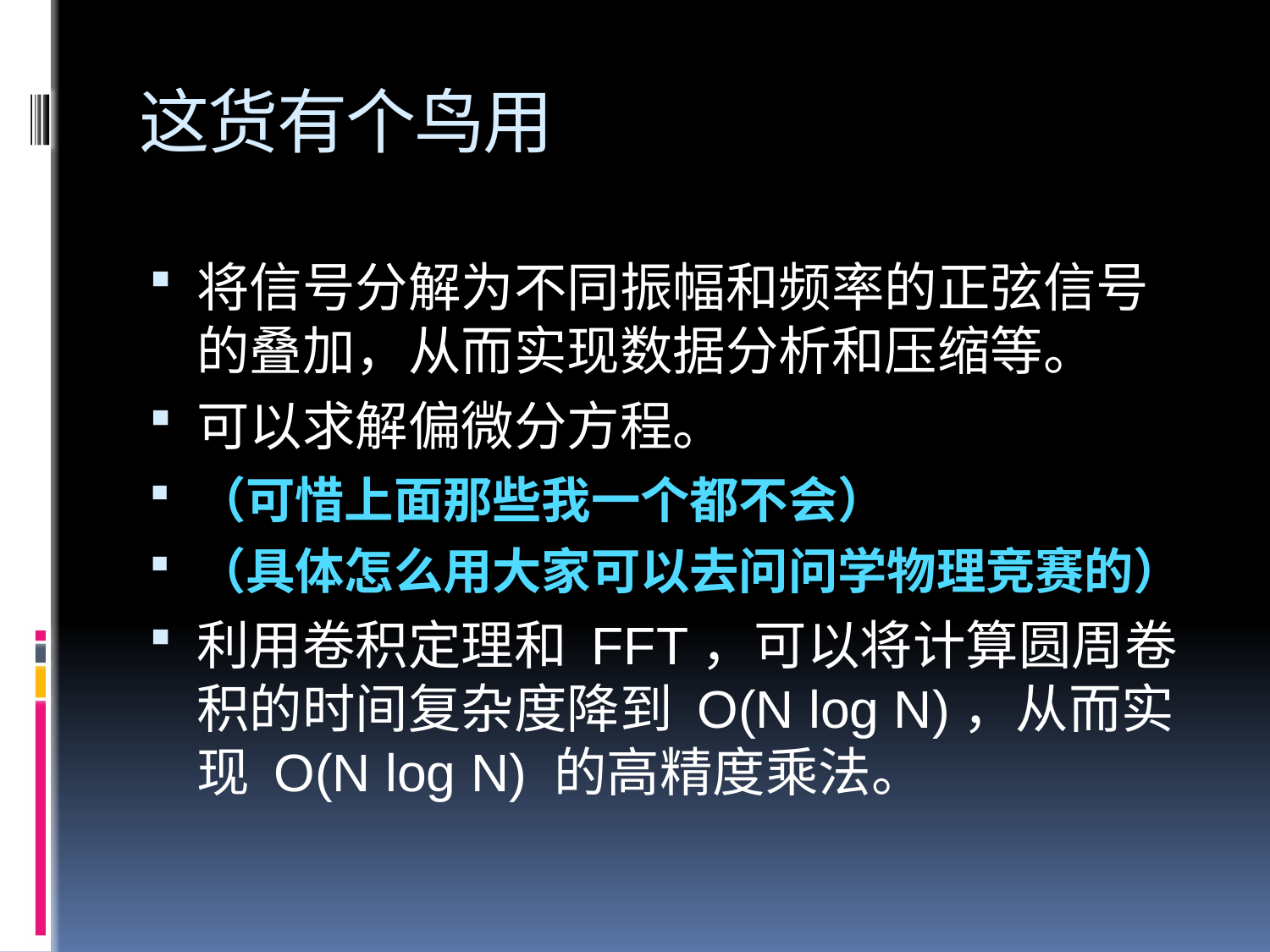

# 这货有个鸟用
将信号分解为不同振幅和频率的正弦信号的叠加，从而实现数据分析和压缩等。
可以求解偏微分方程。
（可惜上面那些我一个都不会）
（具体怎么用大家可以去问问学物理竞赛的）
利用卷积定理和 FFT，可以将计算圆周卷积的时间复杂度降到 O(N log N)，从而实现 O(N log N) 的高精度乘法。